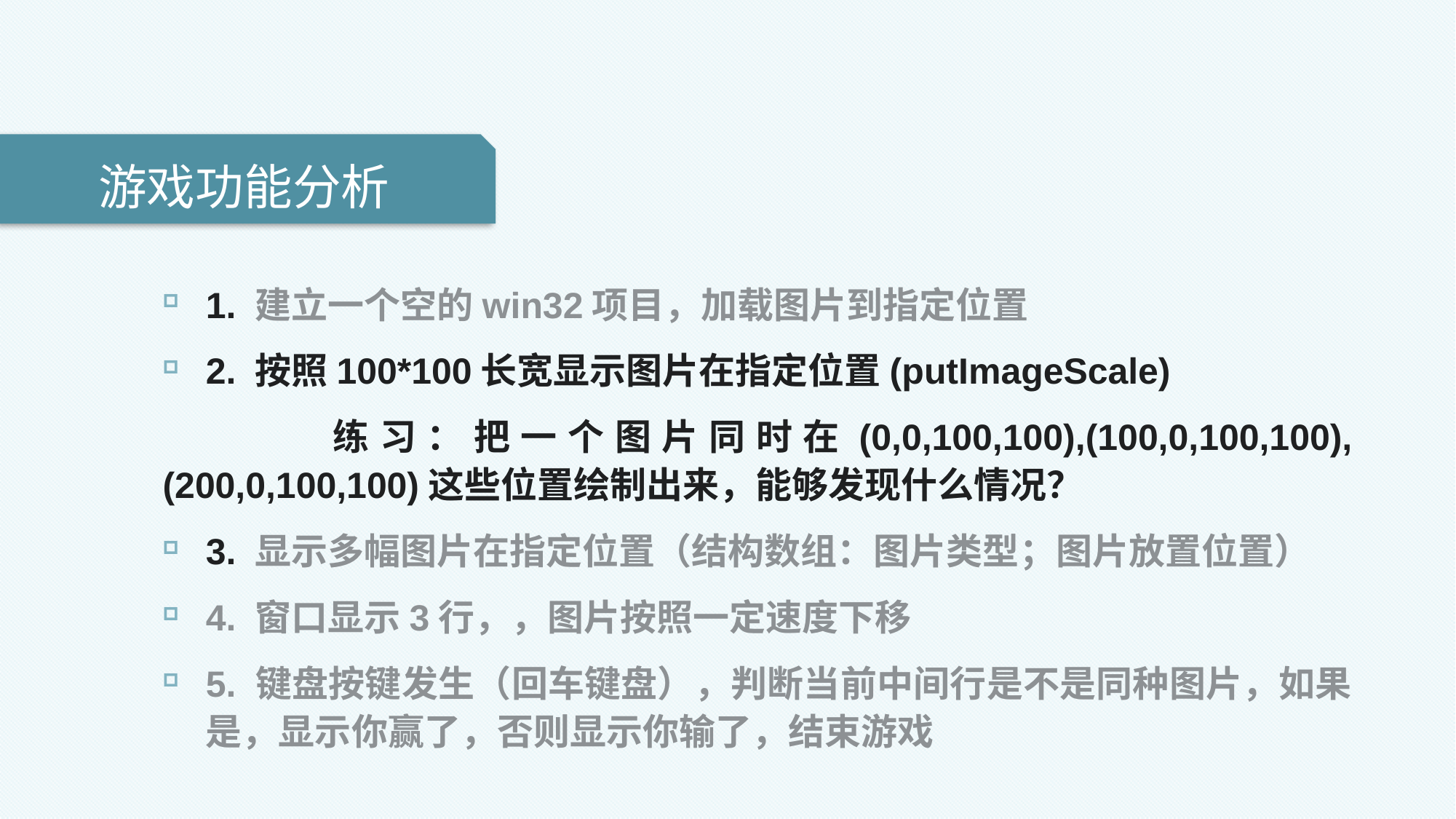

游戏功能分析
1. 建立一个空的win32项目，加载图片到指定位置
2. 按照100*100长宽显示图片在指定位置(putImageScale)
        练习：把一个图片同时在(0,0,100,100),(100,0,100,100),(200,0,100,100)这些位置绘制出来，能够发现什么情况？
3. 显示多幅图片在指定位置（结构数组：图片类型；图片放置位置）
4. 窗口显示3行，，图片按照一定速度下移
5. 键盘按键发生（回车键盘），判断当前中间行是不是同种图片，如果是，显示你赢了，否则显示你输了，结束游戏